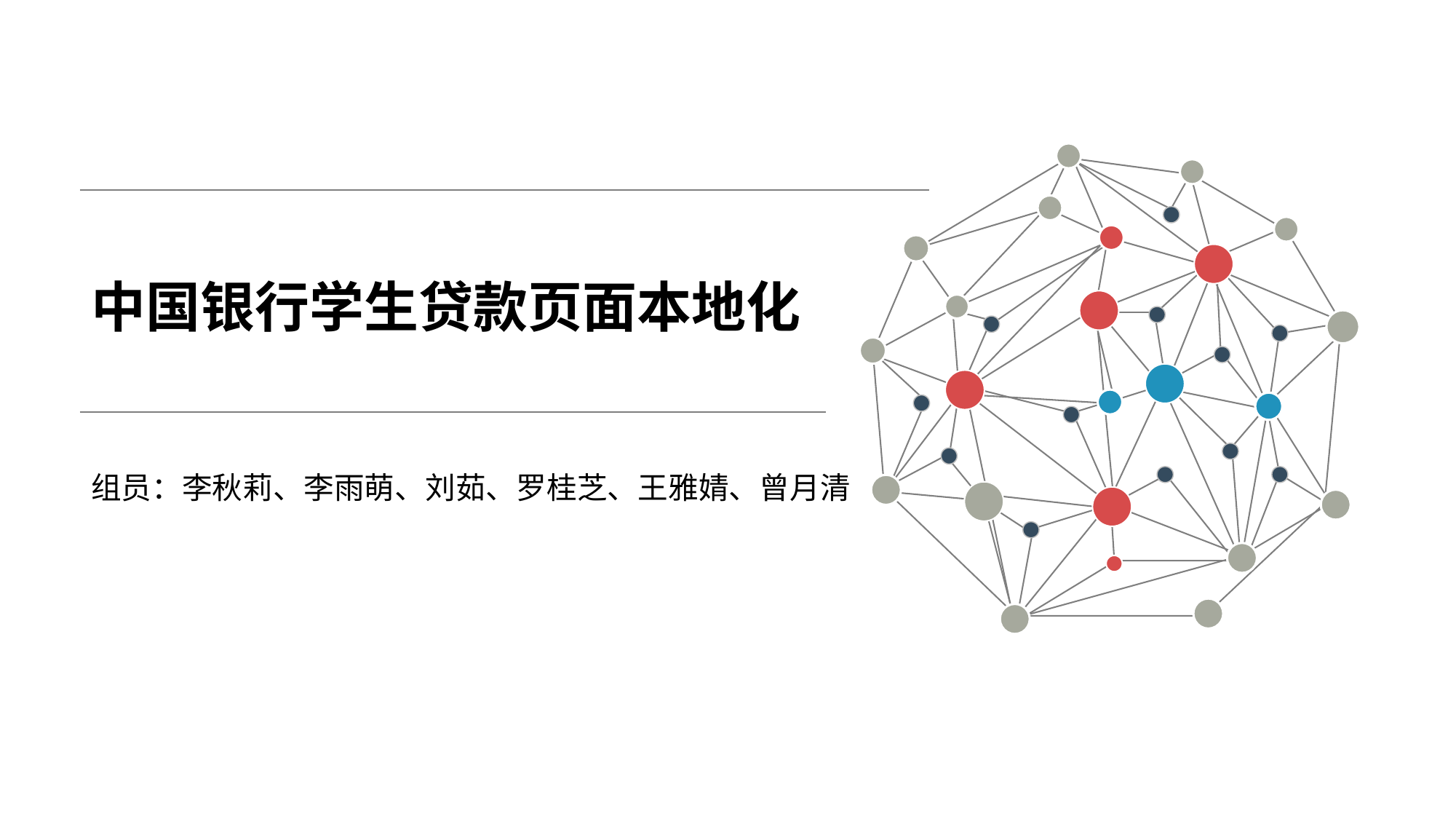

# 中国银行学生贷款页面本地化
组员：李秋莉、李雨萌、刘茹、罗桂芝、王雅婧、曾月清